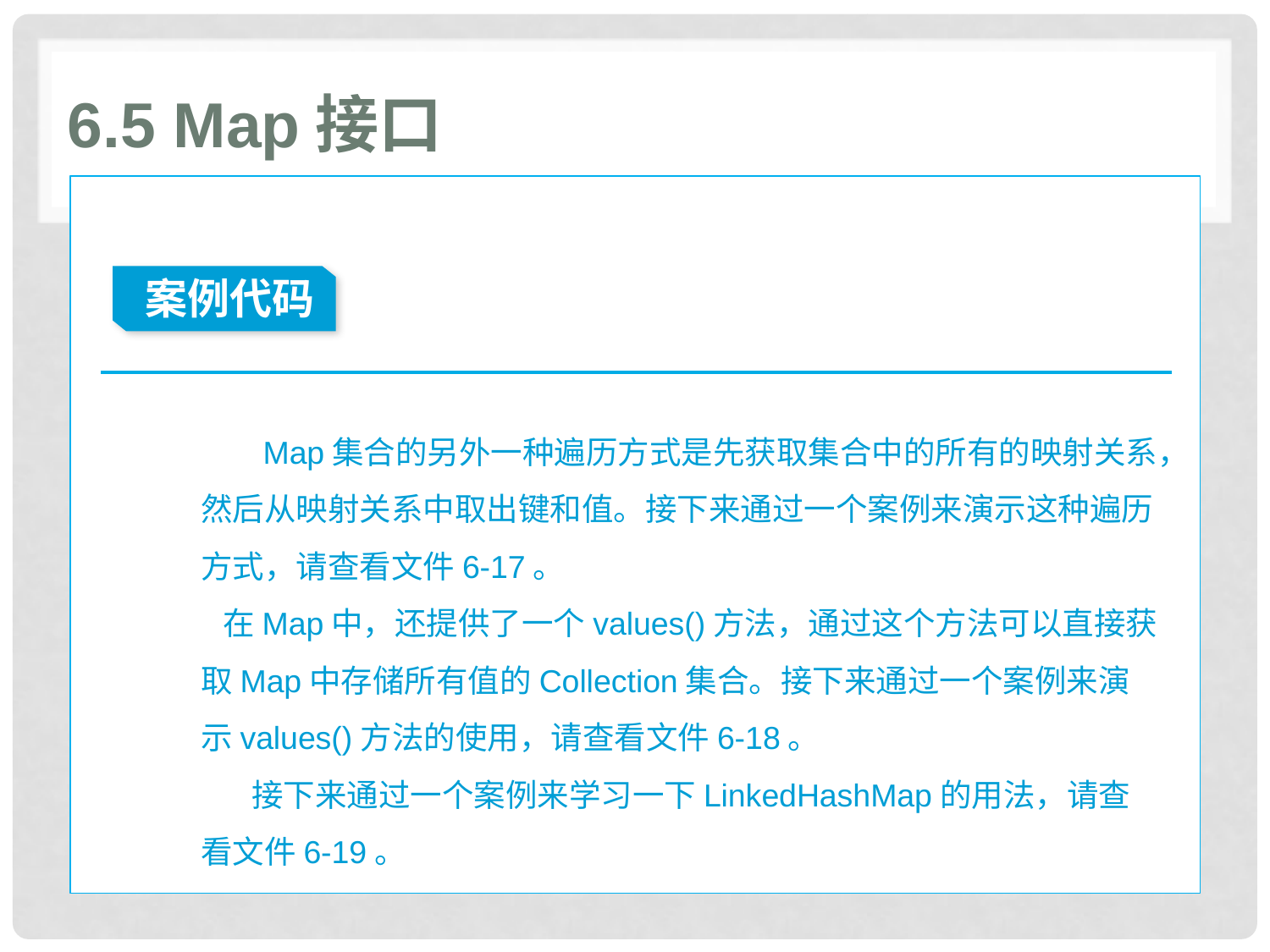

6.5 Map接口

 案例代码
       Map集合的另外一种遍历方式是先获取集合中的所有的映射关系，然后从映射关系中取出键和值。接下来通过一个案例来演示这种遍历方式，请查看文件6-17。
  在Map中，还提供了一个values()方法，通过这个方法可以直接获取Map中存储所有值的Collection集合。接下来通过一个案例来演示values()方法的使用，请查看文件6-18。
      接下来通过一个案例来学习一下LinkedHashMap的用法，请查看文件6-19。